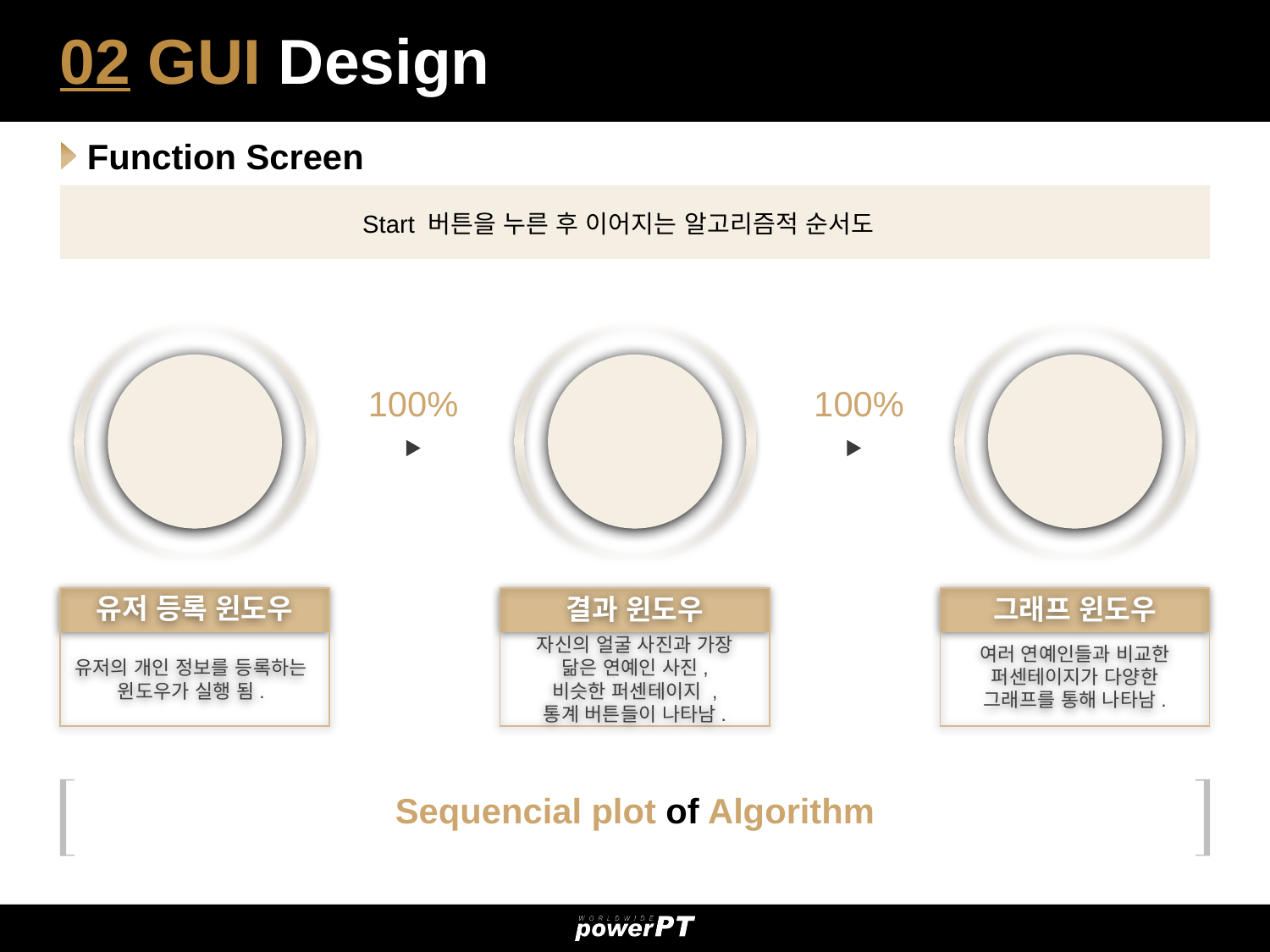

02 GUI Design
Function Screen

Start 버튼을 누른 후 이어지는 알고리즘적 순서도

결과 윈도우
자신의 얼굴 사진과 가장 닮은 연예인 사진, 비슷한 퍼센테이지 , 통계 버튼들이 나타남.

그래프 윈도우
여러 연예인들과 비교한 퍼센테이지가 다양한 그래프를 통해 나타남.

100%
100%

유저 등록 윈도우
유저의 개인 정보를 등록하는 윈도우가 실행 됨.

Sequencial plot of Algorithm